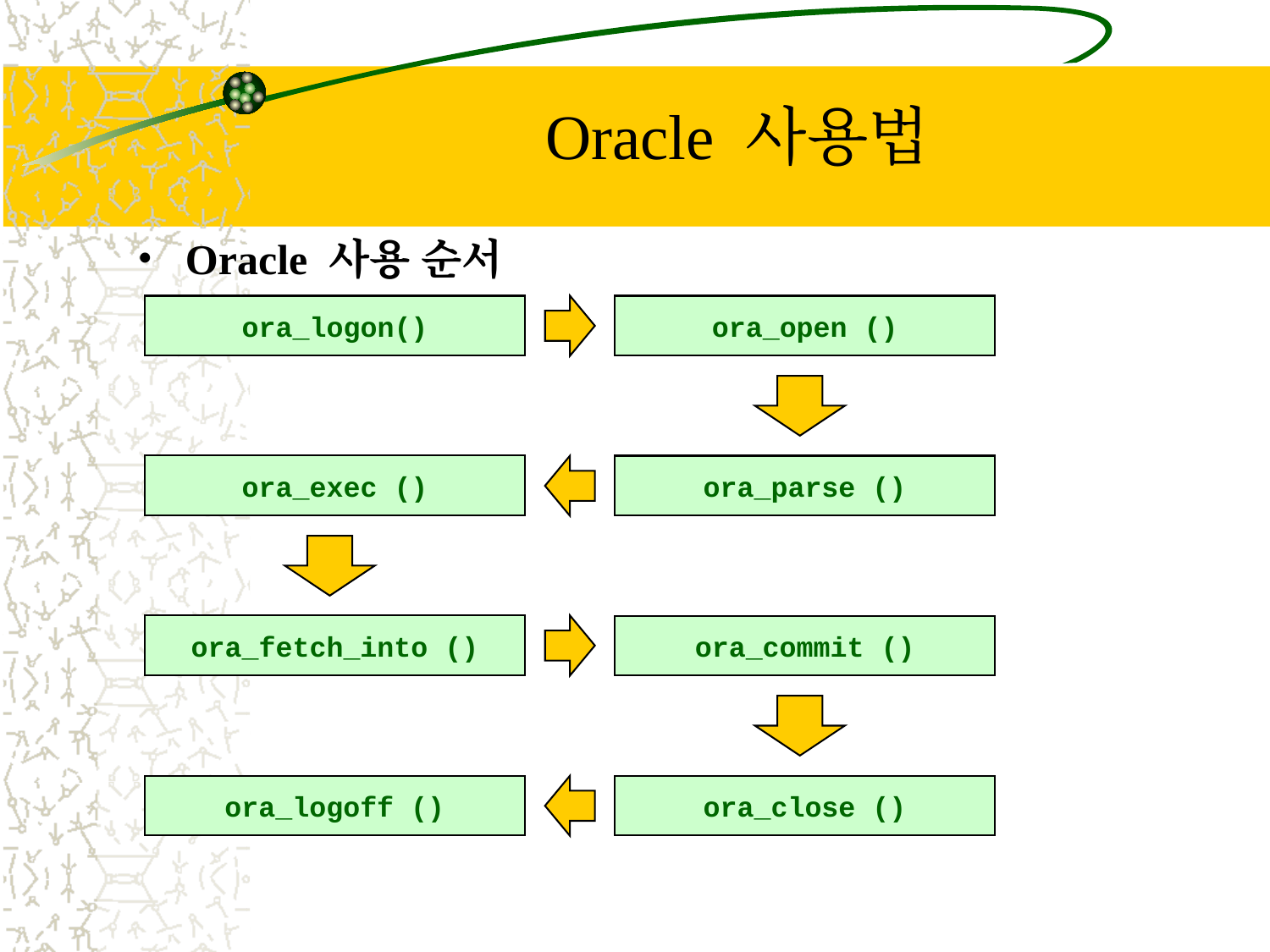

# Oracle 사용법
Oracle 사용 순서
ora_logon()

ora_open ()

ora_parse ()
ora_exec ()

ora_fetch_into ()

ora_commit ()

ora_close ()
ora_logoff ()